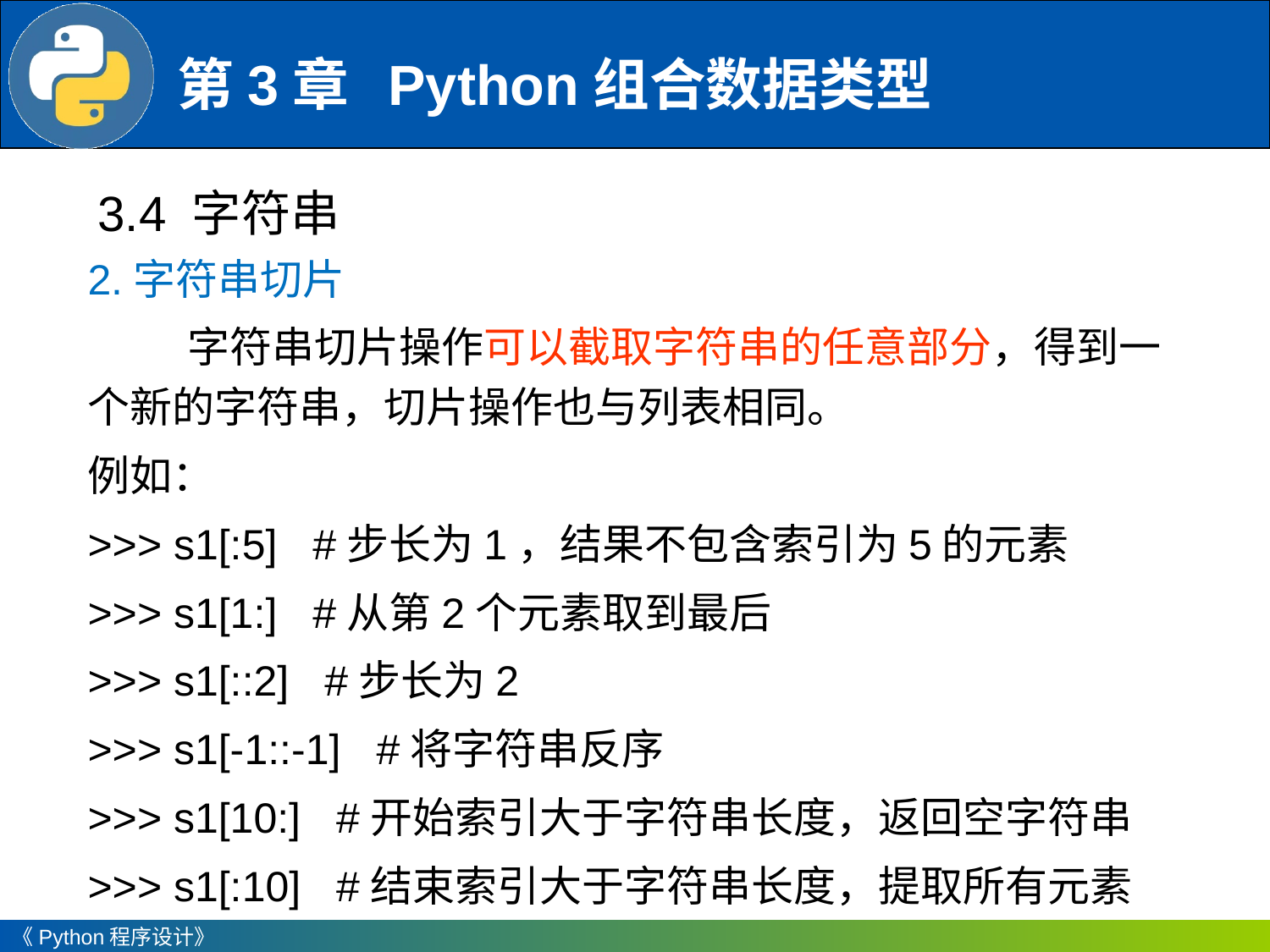

3.4 字符串
2.字符串切片
字符串切片操作可以截取字符串的任意部分，得到一个新的字符串，切片操作也与列表相同。
例如：
>>> s1[:5]   #步长为1，结果不包含索引为5的元素
>>> s1[1:]   #从第2个元素取到最后
>>> s1[::2]   #步长为2
>>> s1[-1::-1]   #将字符串反序
>>> s1[10:]   #开始索引大于字符串长度，返回空字符串
>>> s1[:10]   #结束索引大于字符串长度，提取所有元素